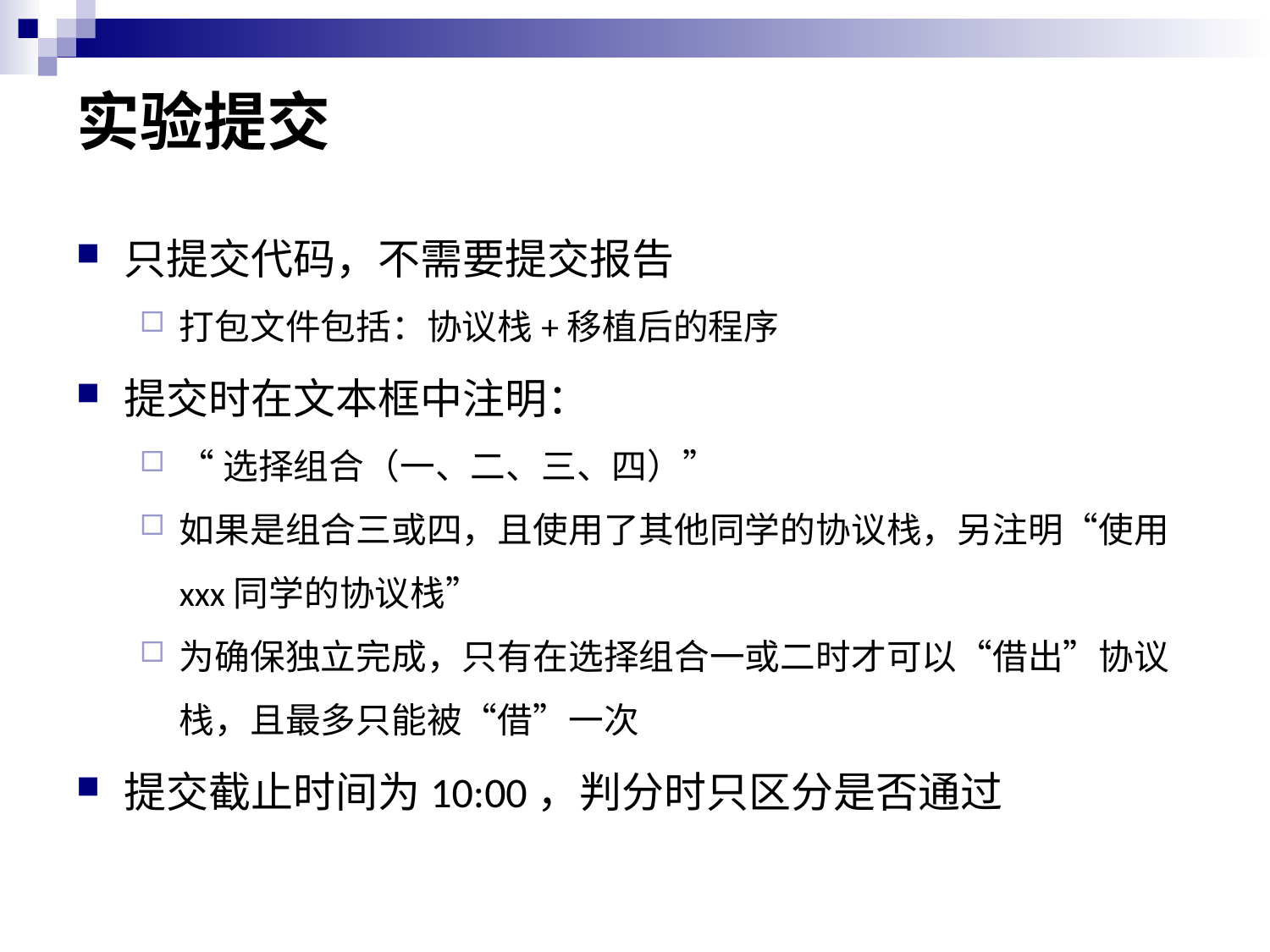

# 实验提交
只提交代码，不需要提交报告
打包文件包括：协议栈+移植后的程序
提交时在文本框中注明：
“选择组合（一、二、三、四）”
如果是组合三或四，且使用了其他同学的协议栈，另注明“使用xxx同学的协议栈”
为确保独立完成，只有在选择组合一或二时才可以“借出”协议栈，且最多只能被“借”一次
提交截止时间为10:00，判分时只区分是否通过

4